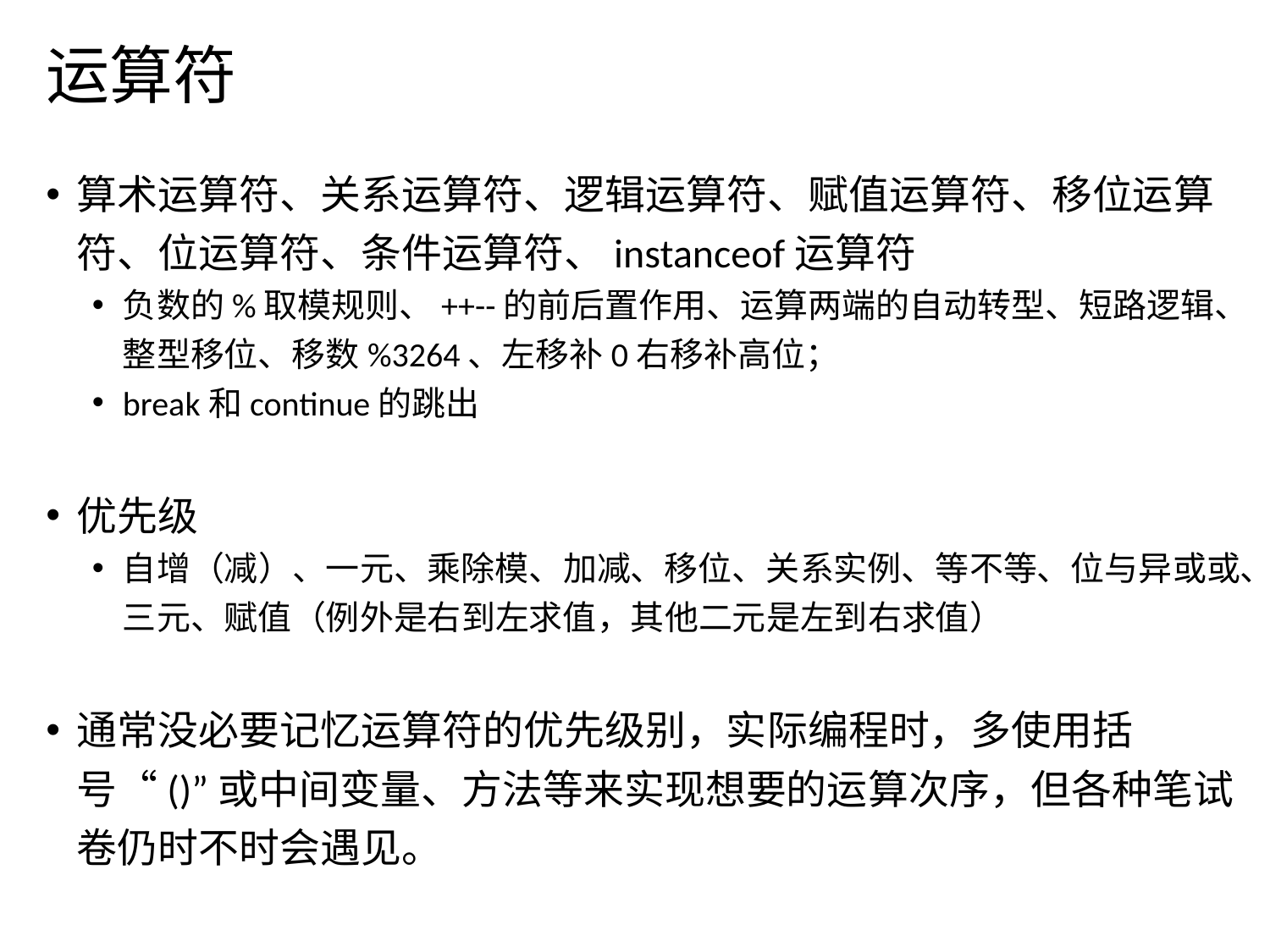

# 运算符
算术运算符、关系运算符、逻辑运算符、赋值运算符、移位运算符、位运算符、条件运算符、instanceof运算符
负数的%取模规则、++--的前后置作用、运算两端的自动转型、短路逻辑、整型移位、移数%3264、左移补0右移补高位；
break和continue的跳出

优先级
自增（减）、一元、乘除模、加减、移位、关系实例、等不等、位与异或或、三元、赋值（例外是右到左求值，其他二元是左到右求值）

通常没必要记忆运算符的优先级别，实际编程时，多使用括号“()”或中间变量、方法等来实现想要的运算次序，但各种笔试卷仍时不时会遇见。